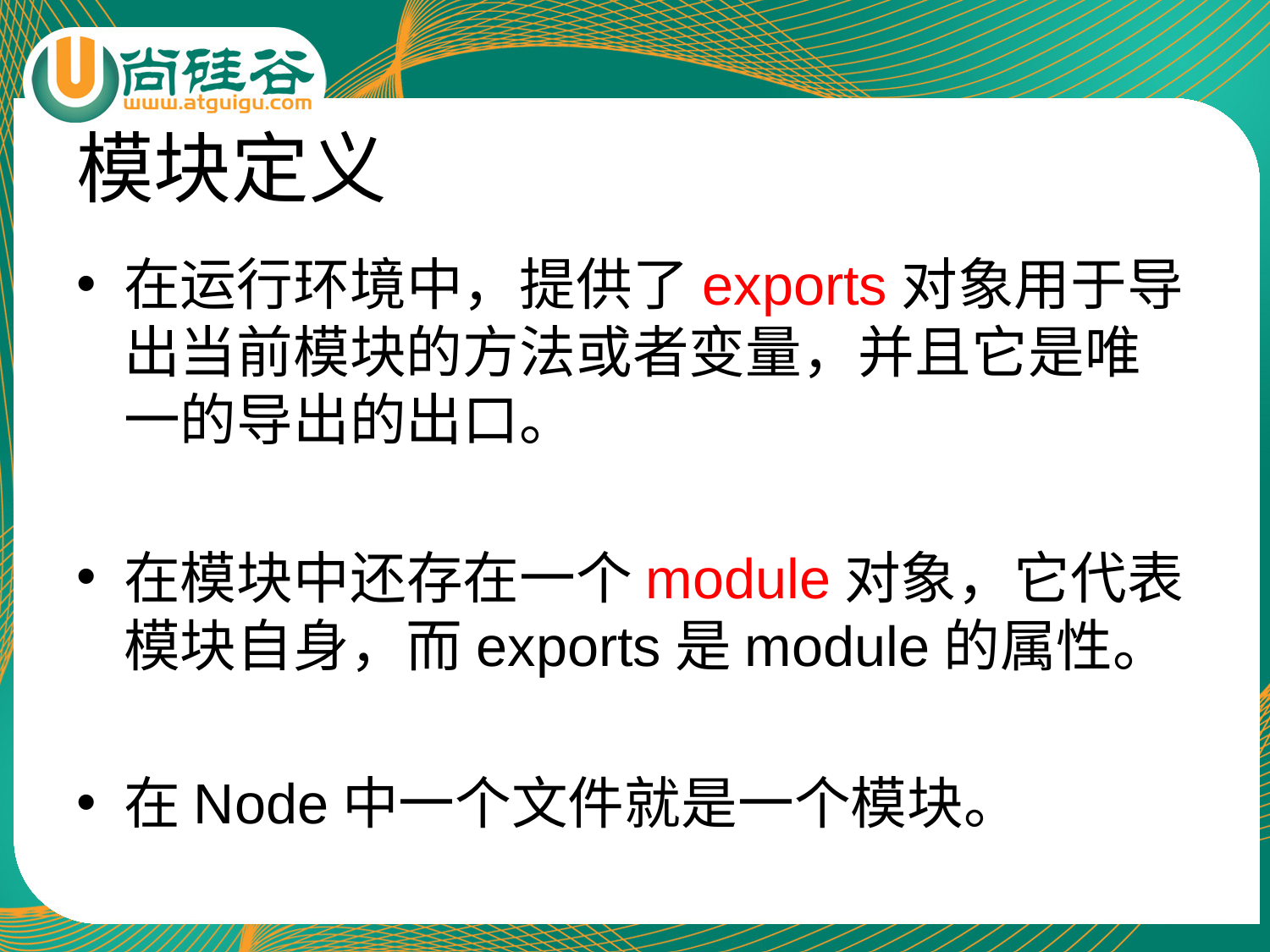

# 模块定义
在运行环境中，提供了exports对象用于导出当前模块的方法或者变量，并且它是唯一的导出的出口。

在模块中还存在一个module对象，它代表模块自身，而exports是module的属性。

在Node中一个文件就是一个模块。